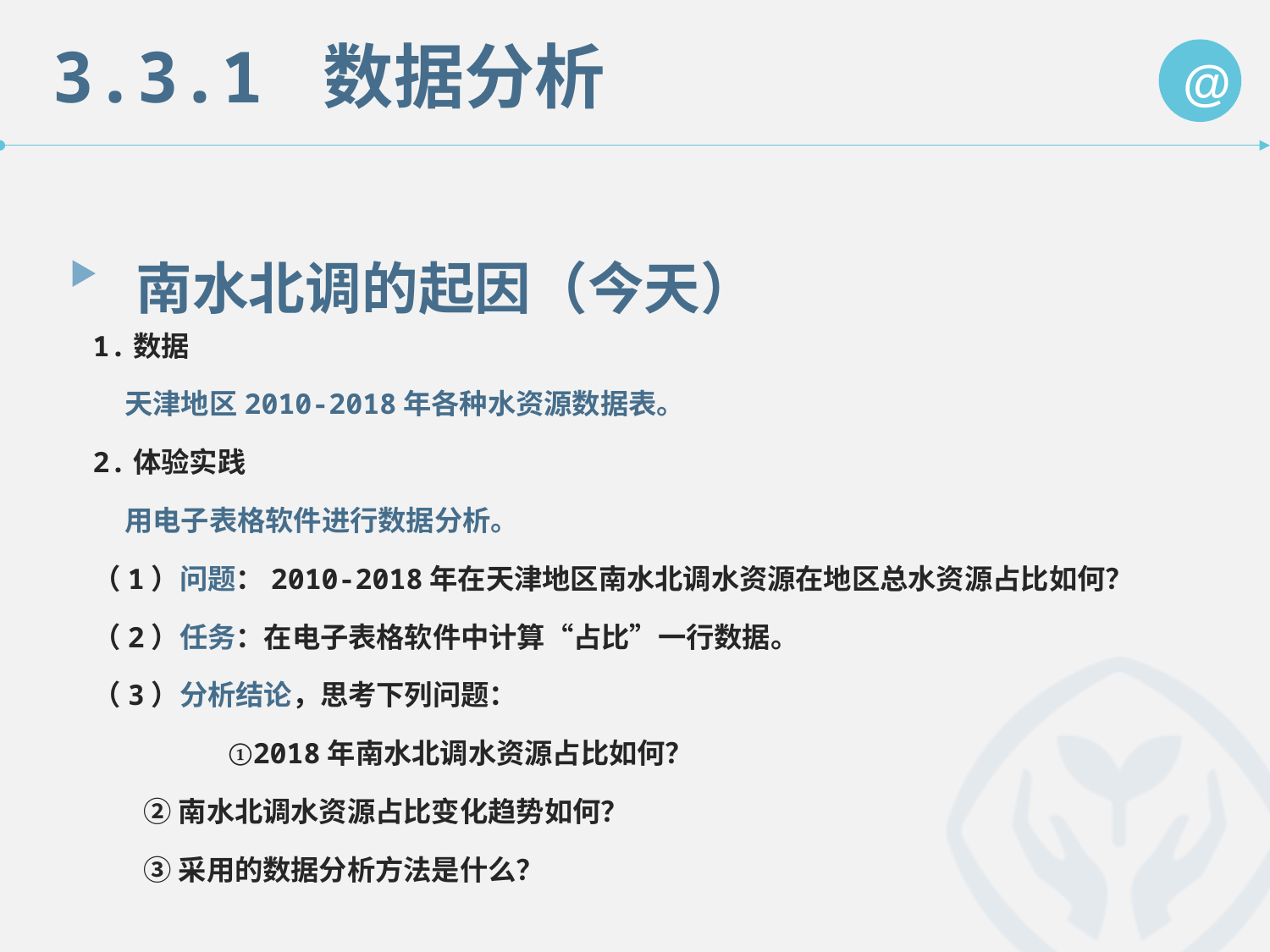

3.3.1 数据分析
@
南水北调的起因（今天）

1.数据
    天津地区2010-2018年各种水资源数据表。
2.体验实践
    用电子表格软件进行数据分析。
（1）问题：2010-2018年在天津地区南水北调水资源在地区总水资源占比如何？
（2）任务：在电子表格软件中计算“占比”一行数据。
（3）分析结论，思考下列问题：
        ①2018年南水北调水资源占比如何？
        ②南水北调水资源占比变化趋势如何？
        ③采用的数据分析方法是什么？